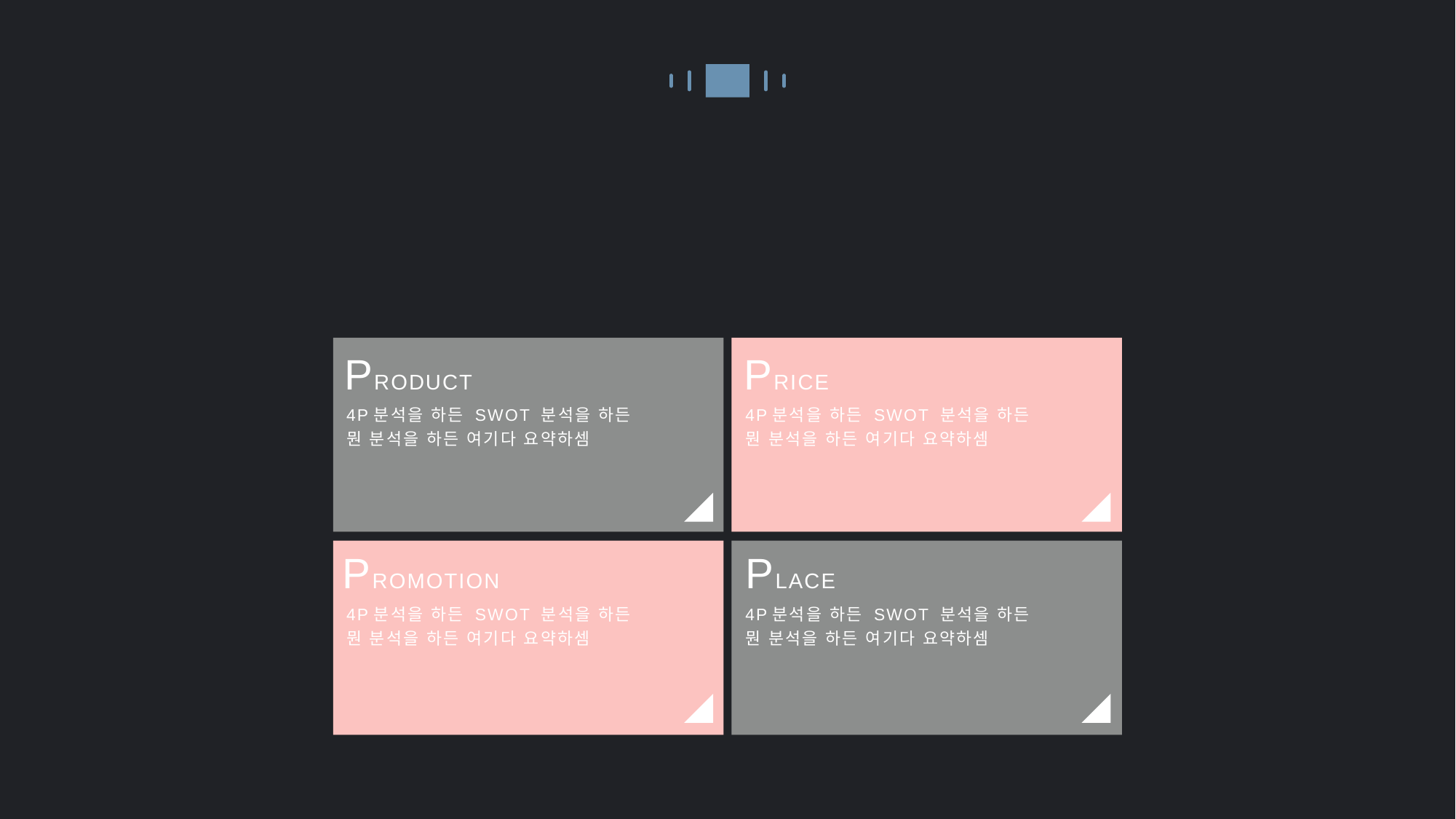

06

컨텐츠를 적어주면 개이득
소제목으로 제목 부연설명 해주는거 잊지말고

PRODUCT
PRICE
4P분석을 하든 SWOT 분석을 하든
뭔 분석을 하든 여기다 요약하셈
4P분석을 하든 SWOT 분석을 하든
뭔 분석을 하든 여기다 요약하셈

PROMOTION
PLACE

4P분석을 하든 SWOT 분석을 하든
뭔 분석을 하든 여기다 요약하셈
4P분석을 하든 SWOT 분석을 하든
뭔 분석을 하든 여기다 요약하셈